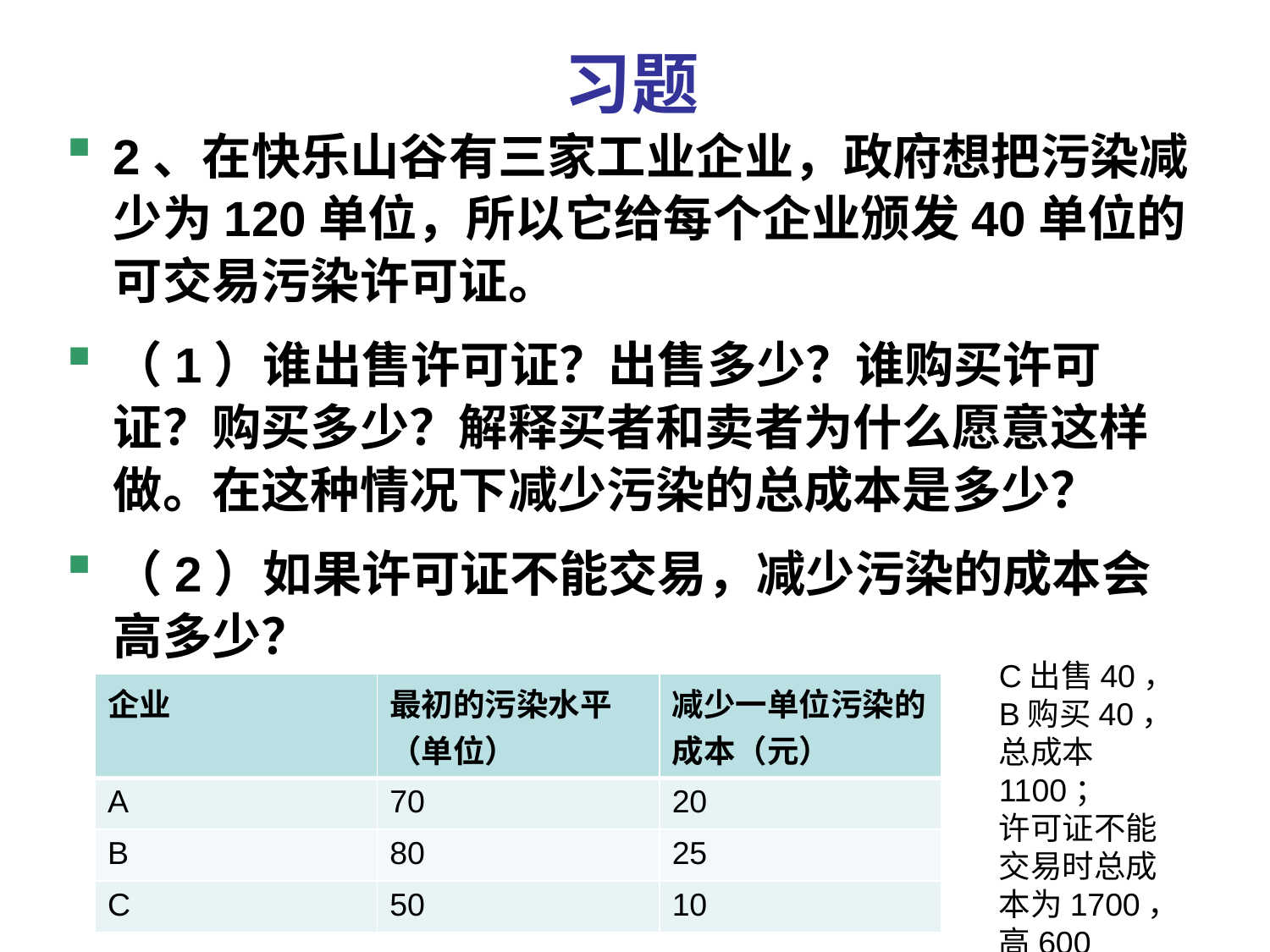

# 习题
2、在快乐山谷有三家工业企业，政府想把污染减少为120单位，所以它给每个企业颁发40单位的可交易污染许可证。
（1）谁出售许可证？出售多少？谁购买许可证？购买多少？解释买者和卖者为什么愿意这样做。在这种情况下减少污染的总成本是多少？
（2）如果许可证不能交易，减少污染的成本会高多少？

C出售40，B购买40，总成本1100；
许可证不能交易时总成本为1700，高600
| 企业 | 最初的污染水平（单位） | 减少一单位污染的成本（元） |
| --- | --- | --- |
| A | 70 | 20 |
| B | 80 | 25 |
| C | 50 | 10 |